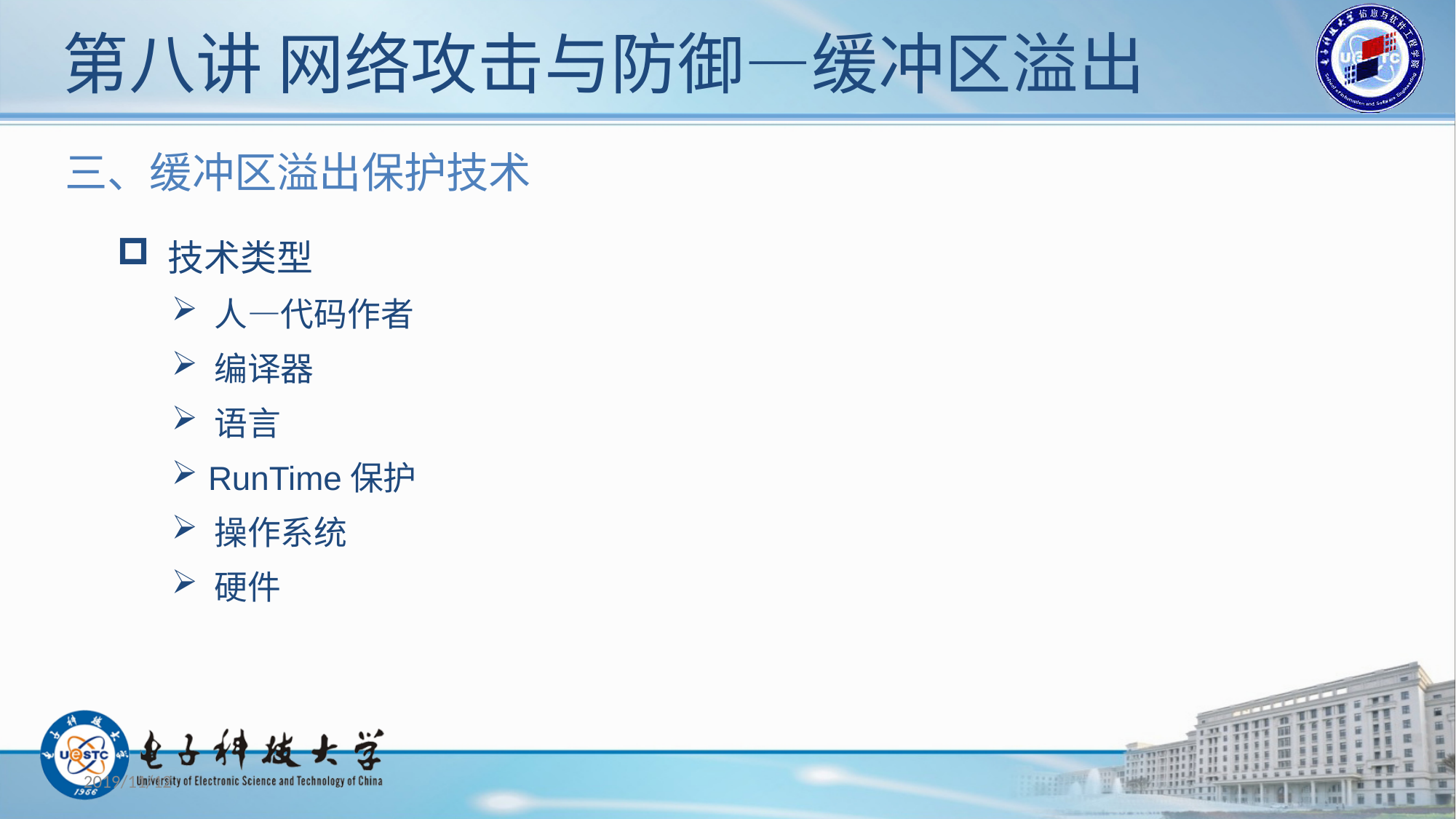

# 第八讲 网络攻击与防御—缓冲区溢出
三、缓冲区溢出保护技术
 技术类型
 人—代码作者
 编译器
 语言
 RunTime保护
 操作系统
 硬件
2019/11/12